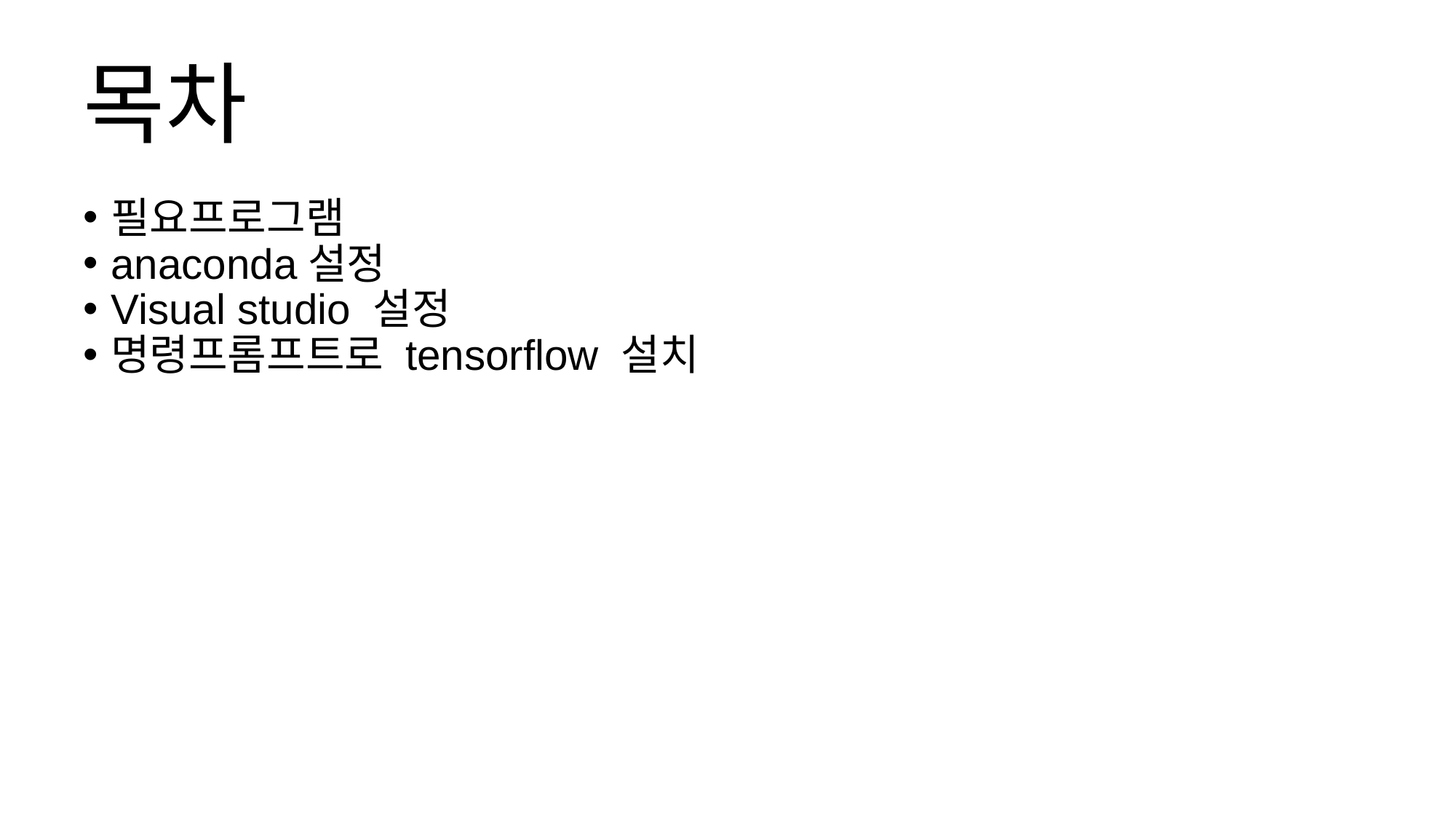

# 목차
필요프로그램
anaconda설정
Visual studio 설정
명령프롬프트로 tensorflow 설치